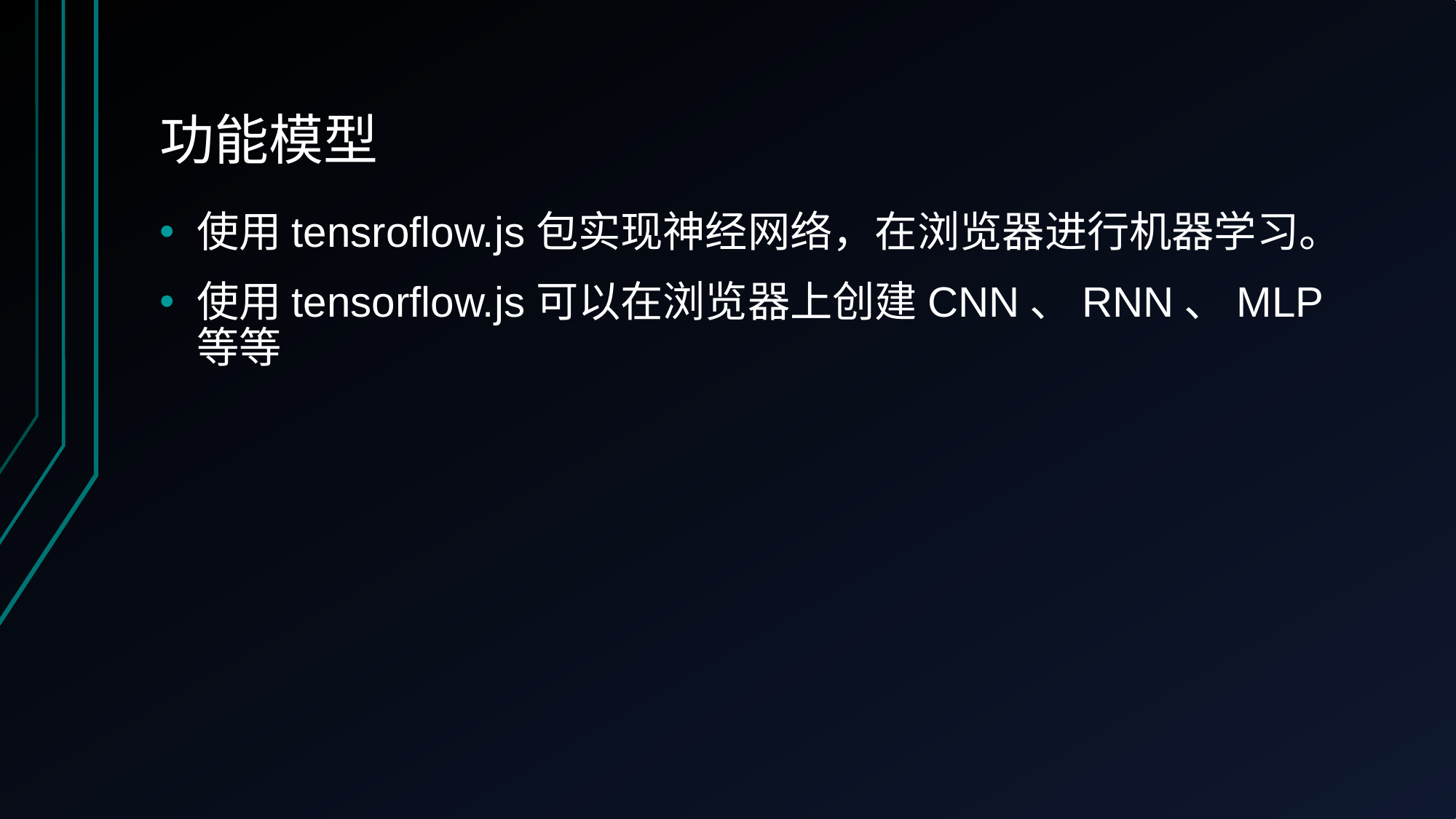

# 功能模型
使用tensroflow.js包实现神经网络，在浏览器进行机器学习。
使用tensorflow.js可以在浏览器上创建CNN、RNN、MLP等等